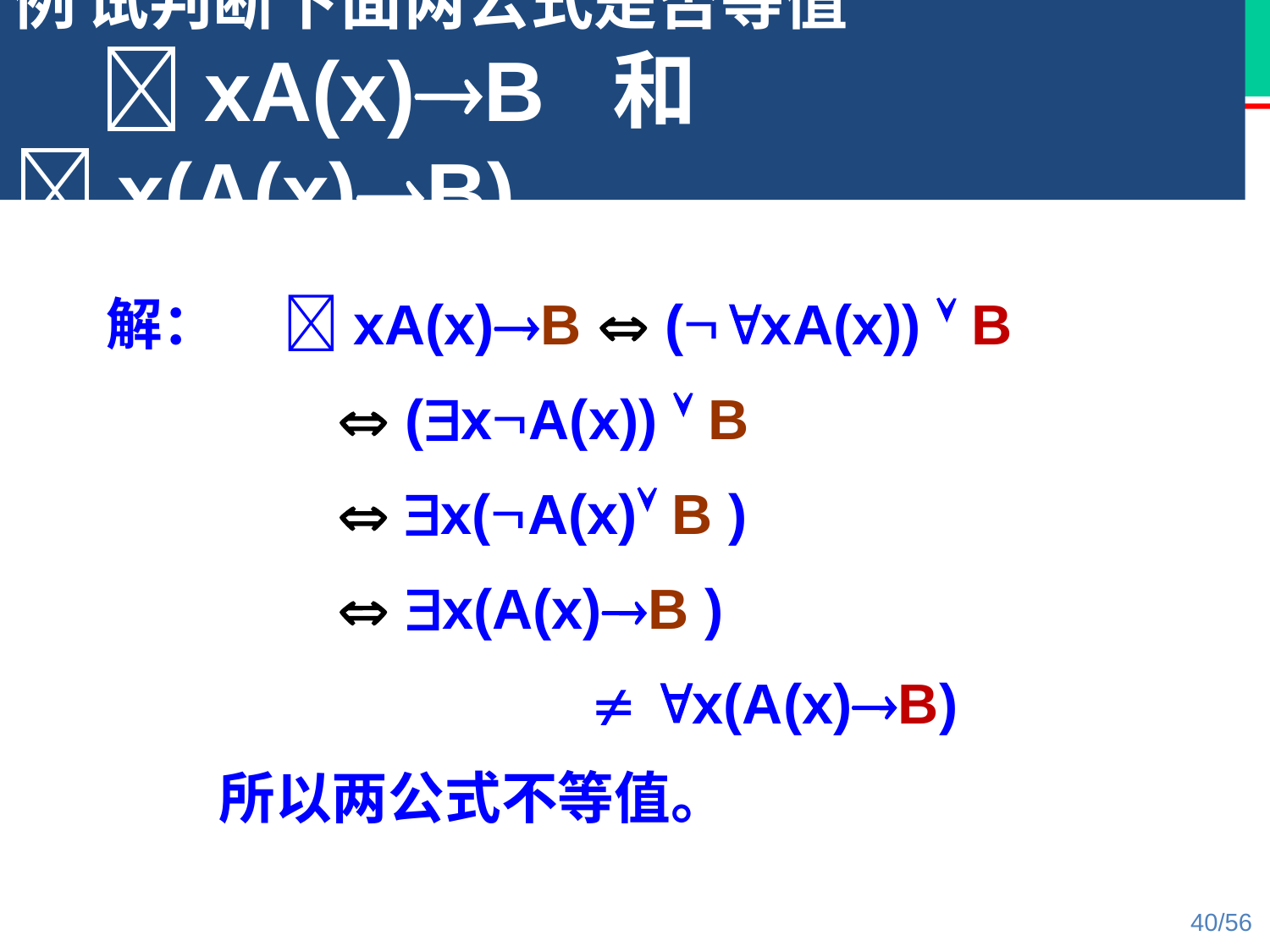

例 试判断下面两公式是否等值
      ∀xA(x)→B  和   ∀x(A(x)→B)
解：     ∀xA(x)→B ⇔ (¬∀xA(x)) ∨ B
 		 ⇔ (∃x¬A(x)) ∨ B
		 ⇔ ∃x(¬A(x)∨ B )
		 ⇔ ∃x(A(x)→B )
                               ≠ ∀x(A(x)→B)
　　所以两公式不等值。
40/56